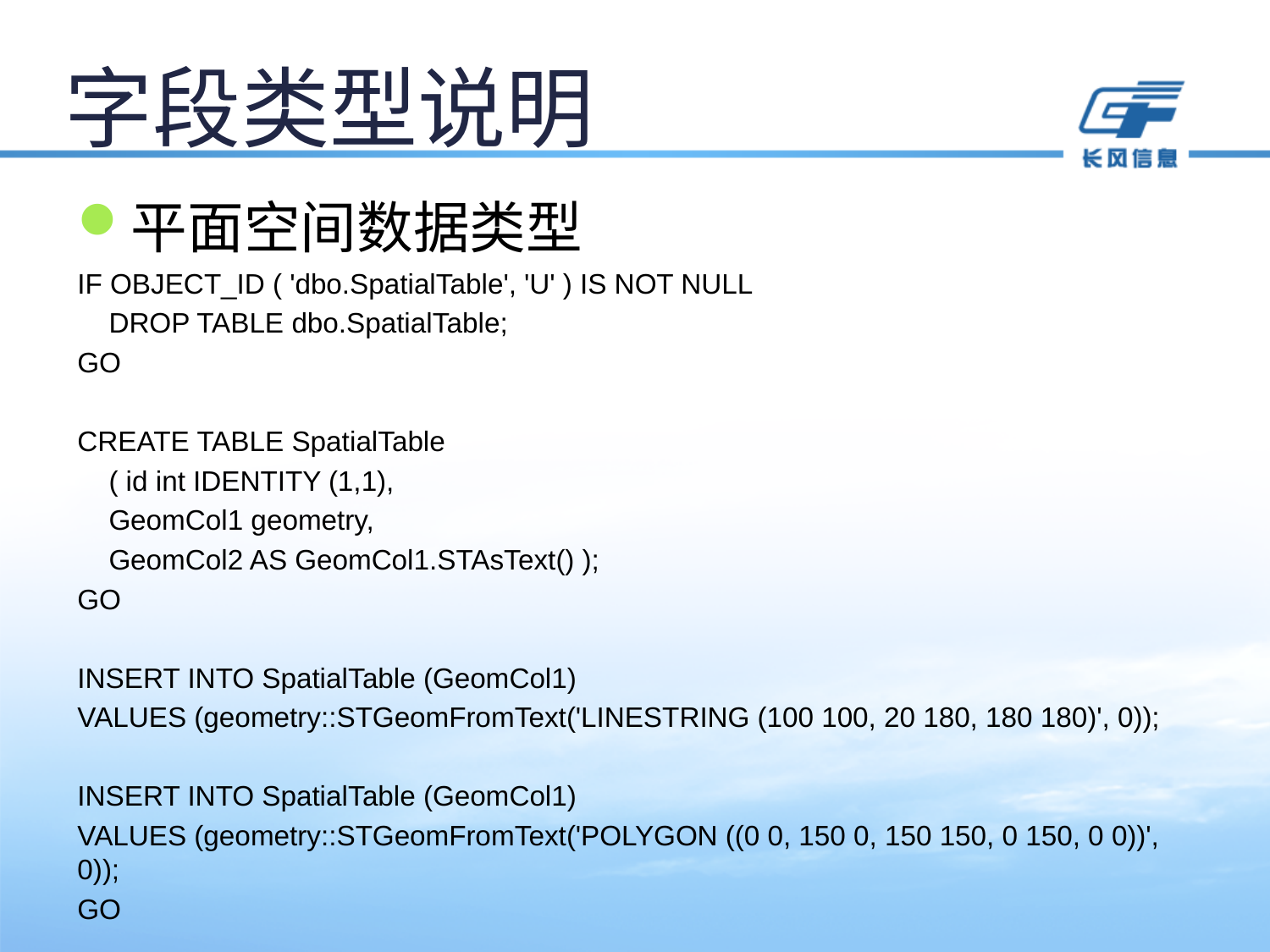

# 字段类型说明
平面空间数据类型
IF OBJECT_ID ( 'dbo.SpatialTable', 'U' ) IS NOT NULL
    DROP TABLE dbo.SpatialTable;
GO

CREATE TABLE SpatialTable
    ( id int IDENTITY (1,1),
    GeomCol1 geometry,
    GeomCol2 AS GeomCol1.STAsText() );
GO

INSERT INTO SpatialTable (GeomCol1)
VALUES (geometry::STGeomFromText('LINESTRING (100 100, 20 180, 180 180)', 0));

INSERT INTO SpatialTable (GeomCol1)
VALUES (geometry::STGeomFromText('POLYGON ((0 0, 150 0, 150 150, 0 150, 0 0))', 0));
GO